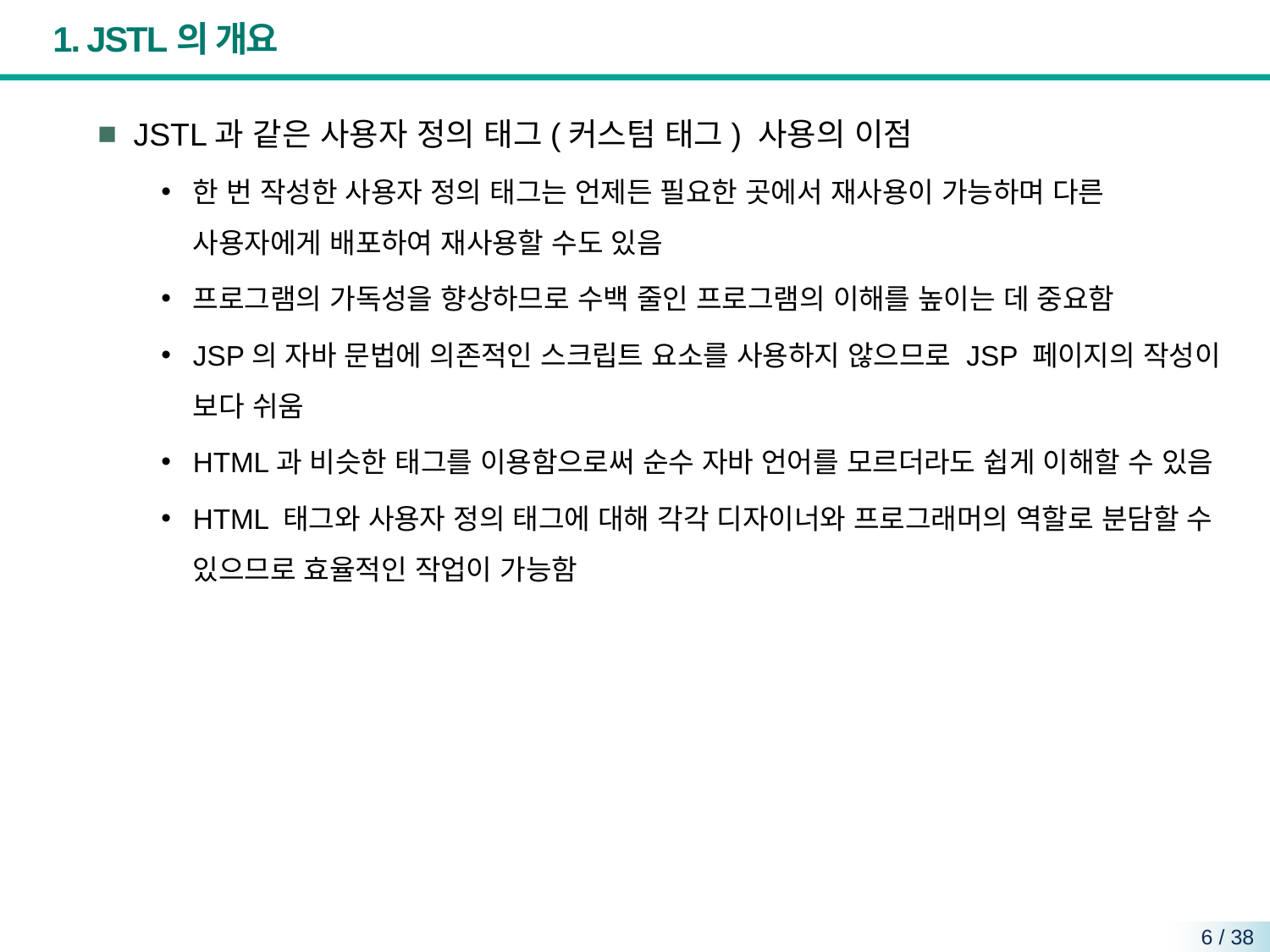

# 1. JSTL의 개요
JSTL과 같은 사용자 정의 태그(커스텀 태그) 사용의 이점
한 번 작성한 사용자 정의 태그는 언제든 필요한 곳에서 재사용이 가능하며 다른 사용자에게 배포하여 재사용할 수도 있음
프로그램의 가독성을 향상하므로 수백 줄인 프로그램의 이해를 높이는 데 중요함
JSP의 자바 문법에 의존적인 스크립트 요소를 사용하지 않으므로 JSP 페이지의 작성이 보다 쉬움
HTML과 비슷한 태그를 이용함으로써 순수 자바 언어를 모르더라도 쉽게 이해할 수 있음
HTML 태그와 사용자 정의 태그에 대해 각각 디자이너와 프로그래머의 역할로 분담할 수 있으므로 효율적인 작업이 가능함